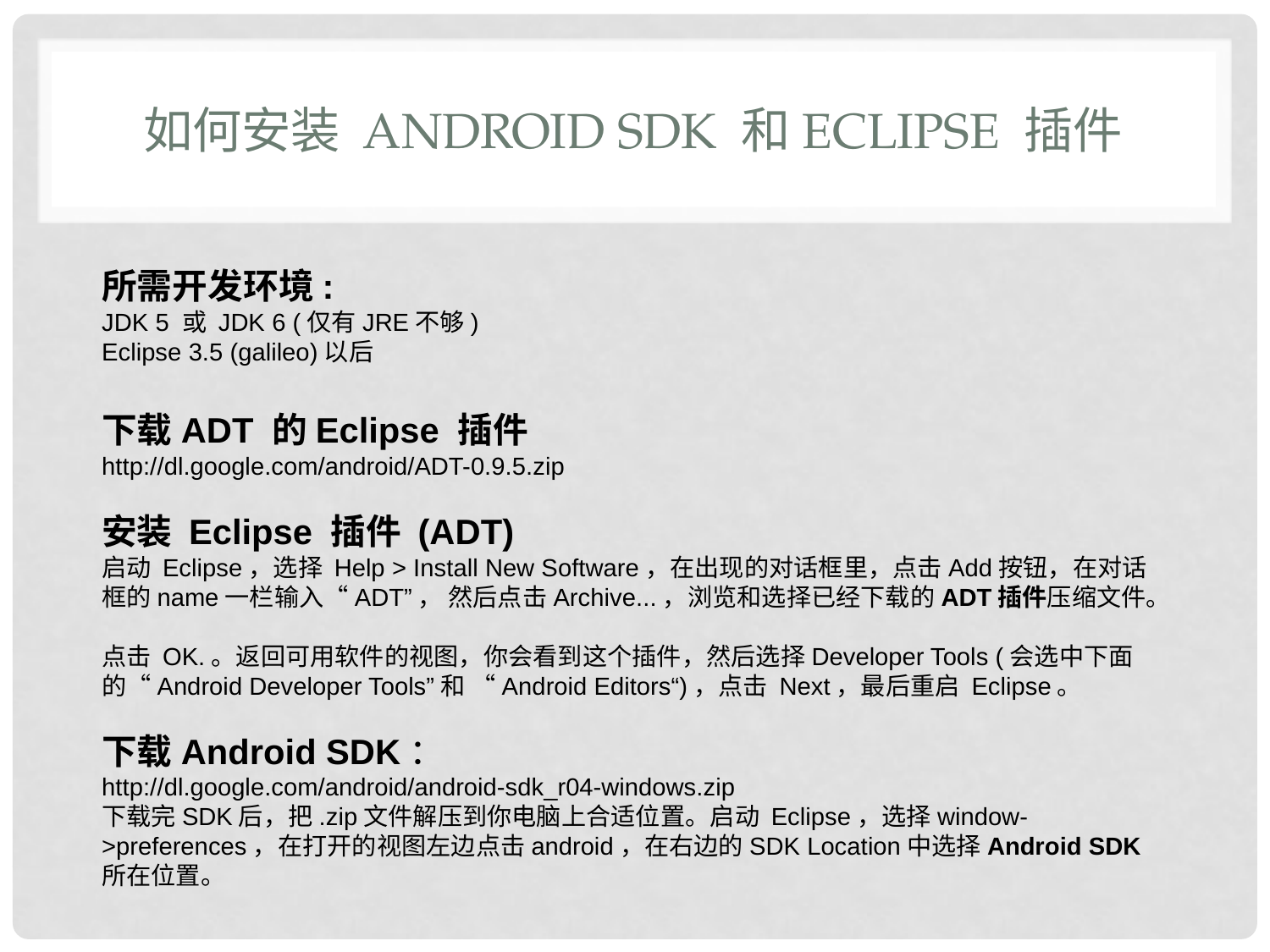

# 如何安装 Android SDK 和Eclipse 插件
所需开发环境:
JDK 5 或 JDK 6 (仅有JRE不够)
Eclipse 3.5 (galileo)以后

下载ADT 的Eclipse 插件
http://dl.google.com/android/ADT-0.9.5.zip

安装 Eclipse 插件 (ADT)
启动 Eclipse，选择 Help > Install New Software，在出现的对话框里，点击Add按钮，在对话框的name一栏输入“ADT”， 然后点击Archive...，浏览和选择已经下载的ADT插件压缩文件。
点击 OK.。返回可用软件的视图，你会看到这个插件，然后选择Developer Tools (会选中下面的“Android Developer Tools”和 “Android Editors“)，点击 Next，最后重启 Eclipse。

下载Android SDK：
http://dl.google.com/android/android-sdk_r04-windows.zip
下载完SDK后，把.zip文件解压到你电脑上合适位置。启动 Eclipse，选择window->preferences，在打开的视图左边点击android，在右边的SDK Location中选择Android SDK所在位置。